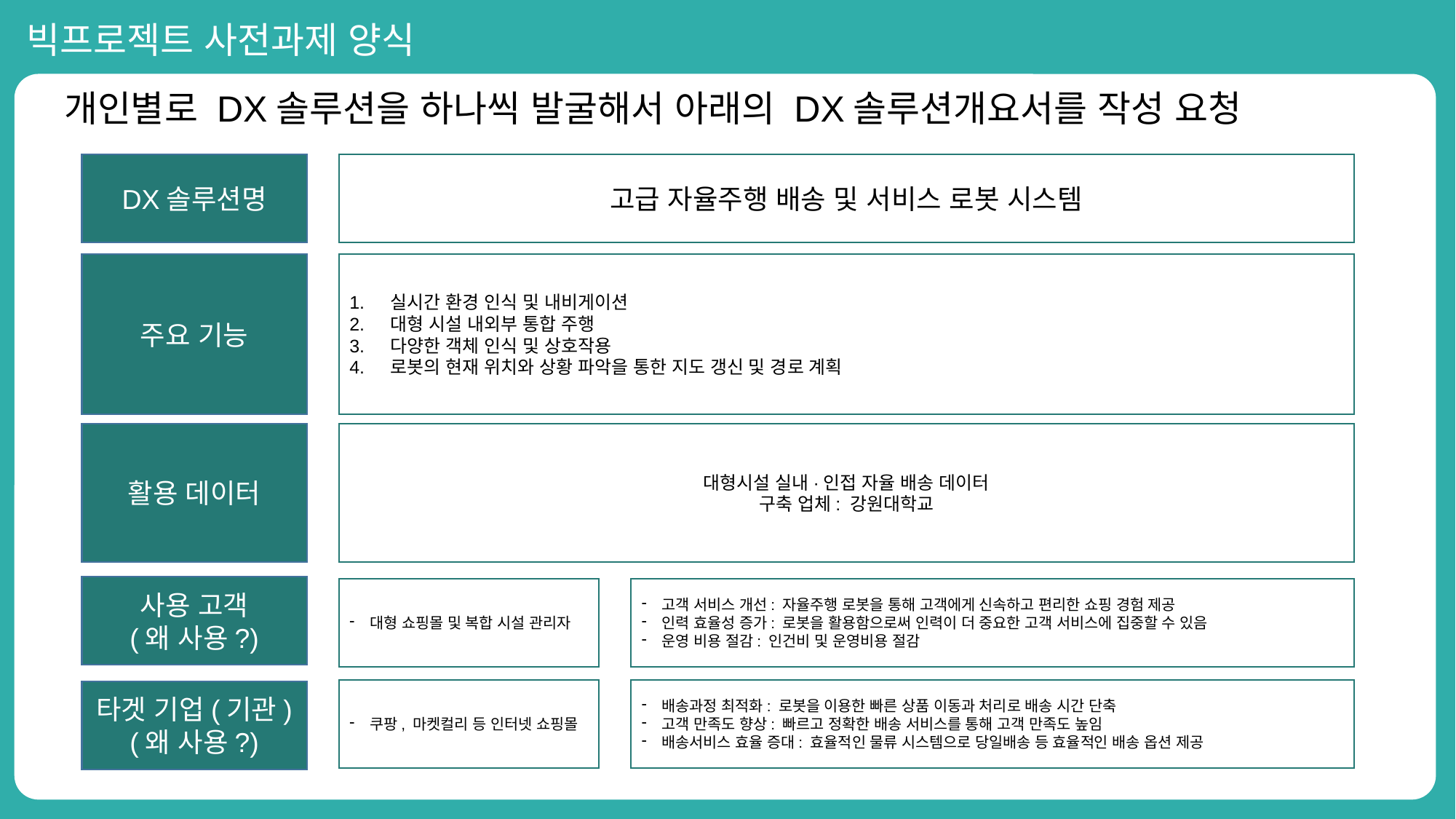

빅프로젝트 사전과제 양식
개인별로 DX솔루션을 하나씩 발굴해서 아래의 DX솔루션개요서를 작성 요청
DX솔루션명
고급 자율주행 배송 및 서비스 로봇 시스템
주요 기능
실시간 환경 인식 및 내비게이션
대형 시설 내외부 통합 주행
다양한 객체 인식 및 상호작용
로봇의 현재 위치와 상황 파악을 통한 지도 갱신 및 경로 계획
활용 데이터
대형시설 실내·인접 자율 배송 데이터
구축 업체: 강원대학교
사용 고객
(왜 사용?)
대형 쇼핑몰 및 복합 시설 관리자
고객 서비스 개선: 자율주행 로봇을 통해 고객에게 신속하고 편리한 쇼핑 경험 제공
인력 효율성 증가: 로봇을 활용함으로써 인력이 더 중요한 고객 서비스에 집중할 수 있음
운영 비용 절감: 인건비 및 운영비용 절감
쿠팡, 마켓컬리 등 인터넷 쇼핑몰
배송과정 최적화: 로봇을 이용한 빠른 상품 이동과 처리로 배송 시간 단축
고객 만족도 향상: 빠르고 정확한 배송 서비스를 통해 고객 만족도 높임
배송서비스 효율 증대: 효율적인 물류 시스템으로 당일배송 등 효율적인 배송 옵션 제공
타겟 기업(기관)
(왜 사용?)